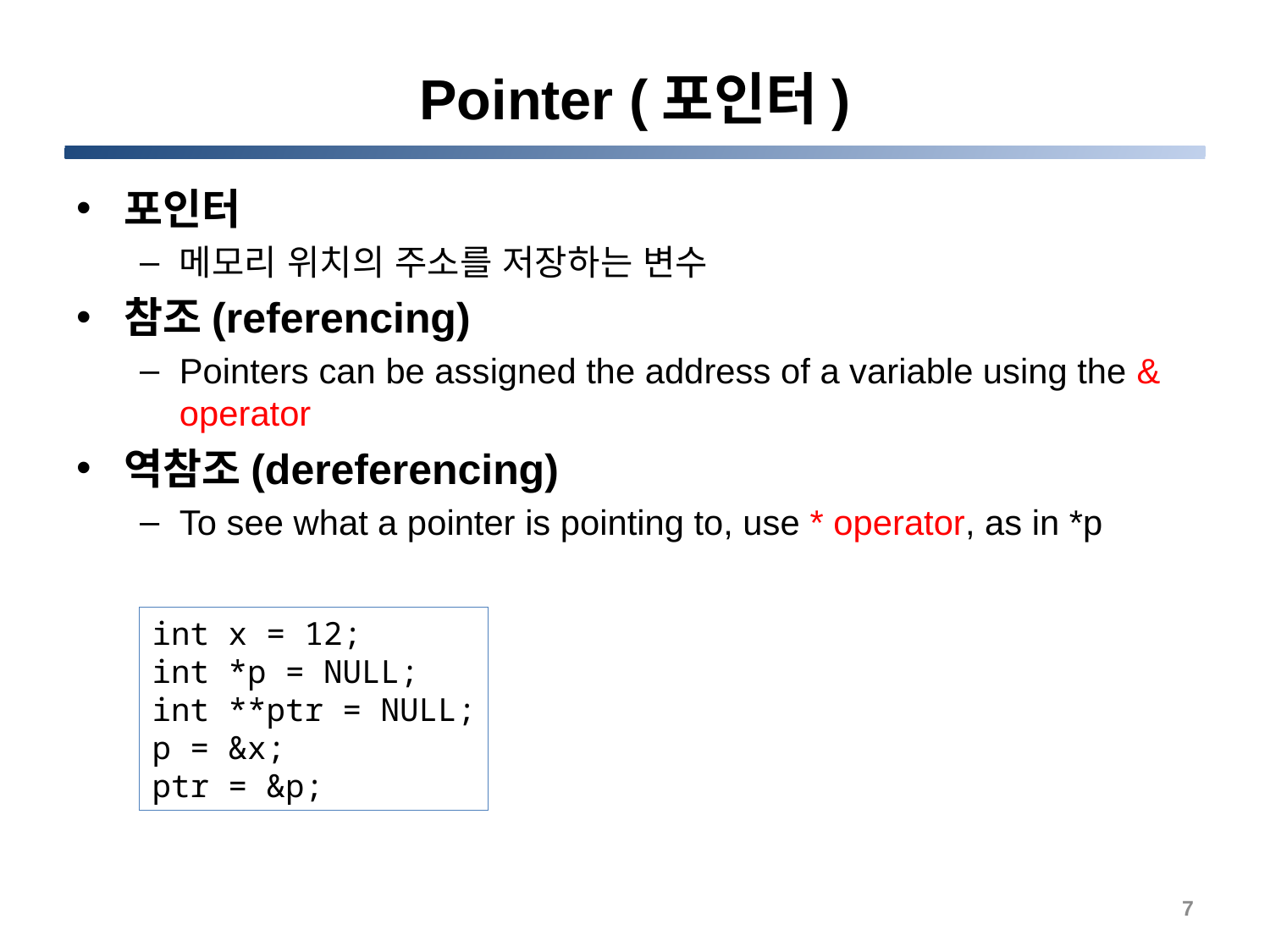

# Pointer (포인터)
포인터
메모리 위치의 주소를 저장하는 변수
참조(referencing)
Pointers can be assigned the address of a variable using the & operator
역참조(dereferencing)
To see what a pointer is pointing to, use * operator, as in *p

int x = 12;
int *p = NULL;
int **ptr = NULL;
p = &x;
ptr = &p;
7